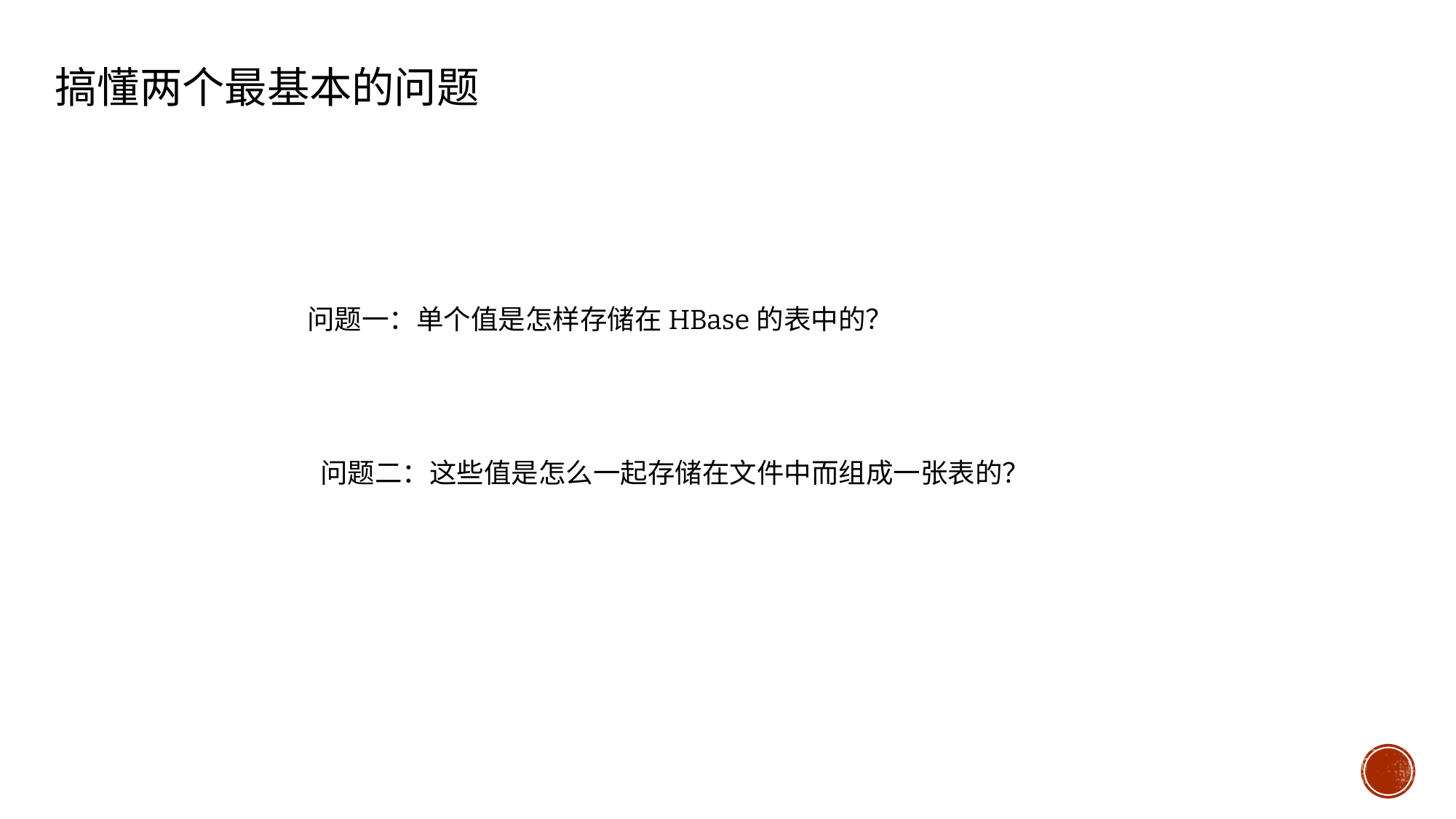

搞懂两个最基本的问题
问题一：单个值是怎样存储在HBase的表中的？
问题二：这些值是怎么一起存储在文件中而组成一张表的？